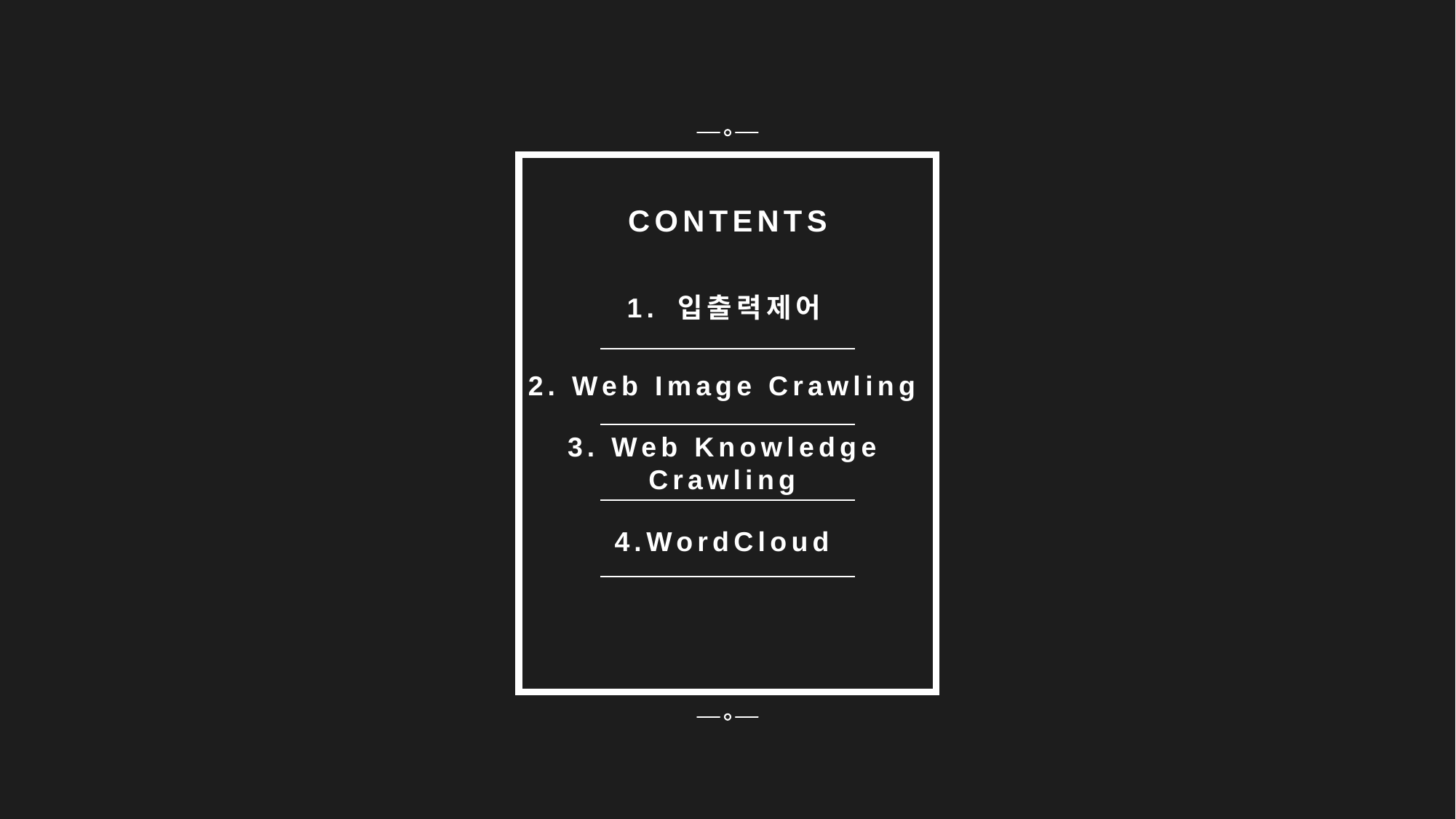

CONTENTS
1. 입출력제어
2. Web Image Crawling
3. Web Knowledge
Crawling
4.WordCloud